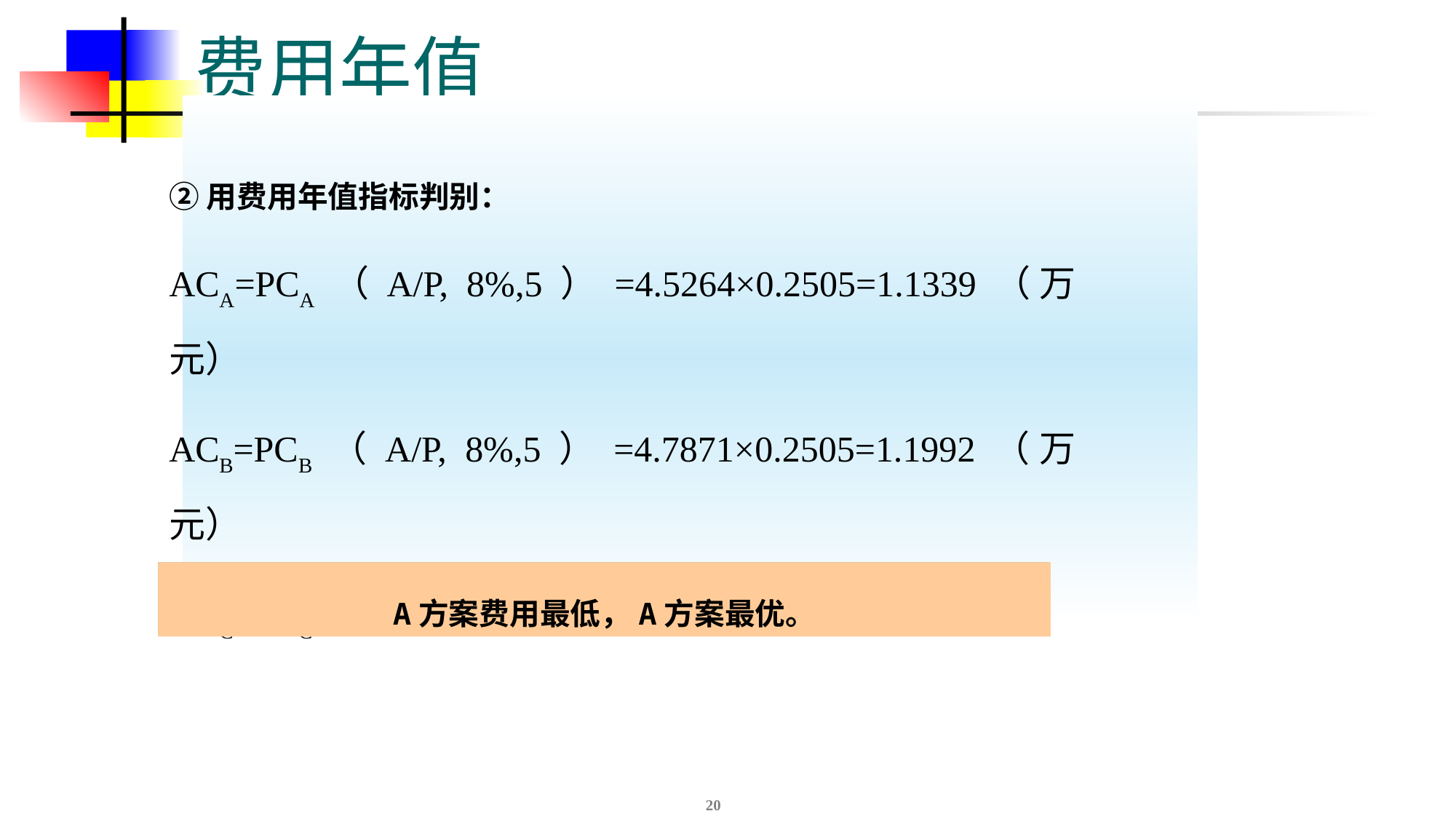

# 费用年值

②用费用年值指标判别：
ACA=PCA（A/P, 8%,5）=4.5264×0.2505=1.1339（万元）
ACB=PCB（A/P, 8%,5）=4.7871×0.2505=1.1992（万元）
ACC=PCC（A/P, 8%,5）=5.4×0.2505 =1.3527 (万元)
A方案费用最低，A方案最优。
20